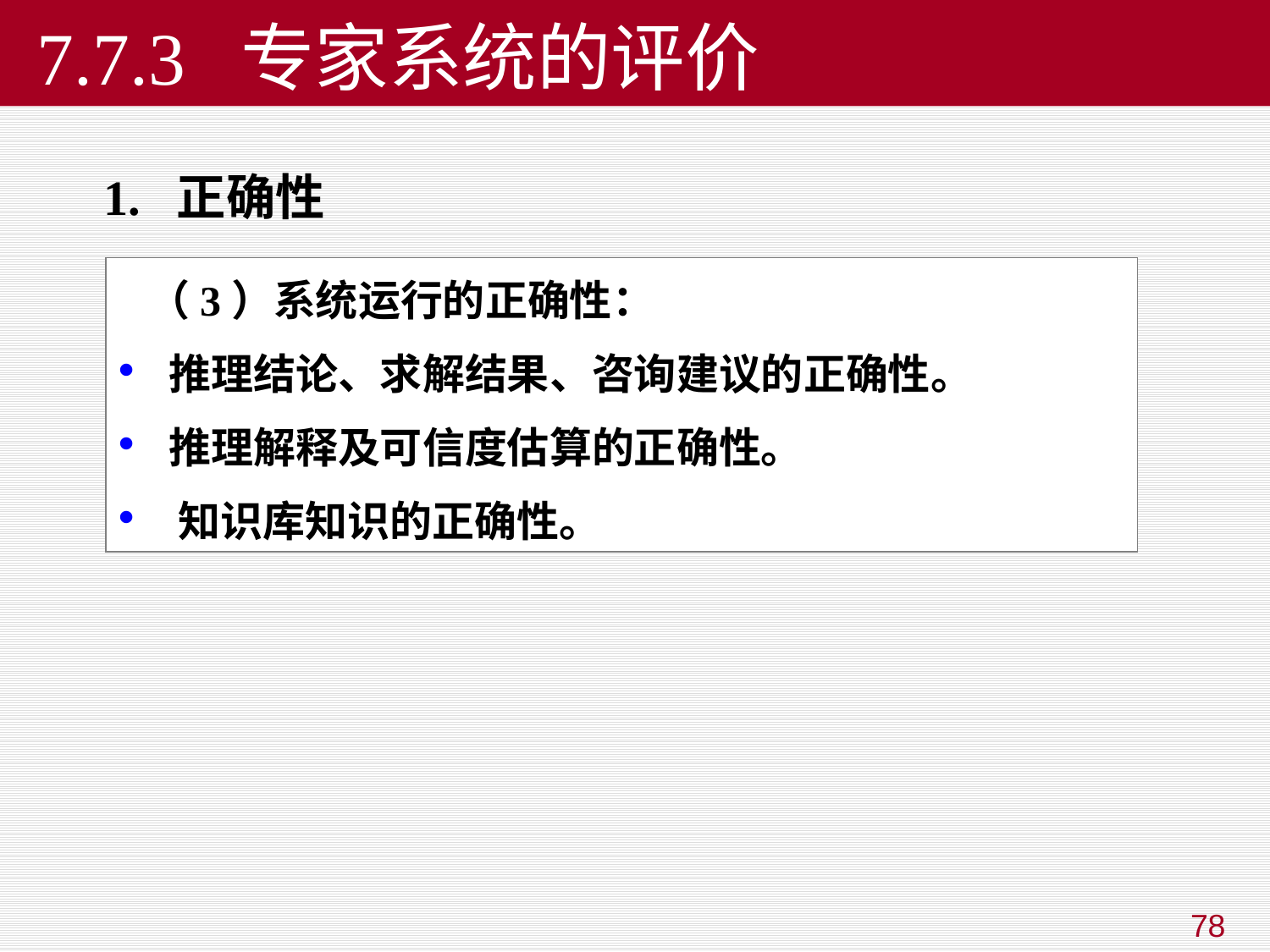

# 7.7.3  专家系统的评价
1.  正确性
  （3）系统运行的正确性：
  推理结论、求解结果、咨询建议的正确性。
  推理解释及可信度估算的正确性。
   知识库知识的正确性。
78